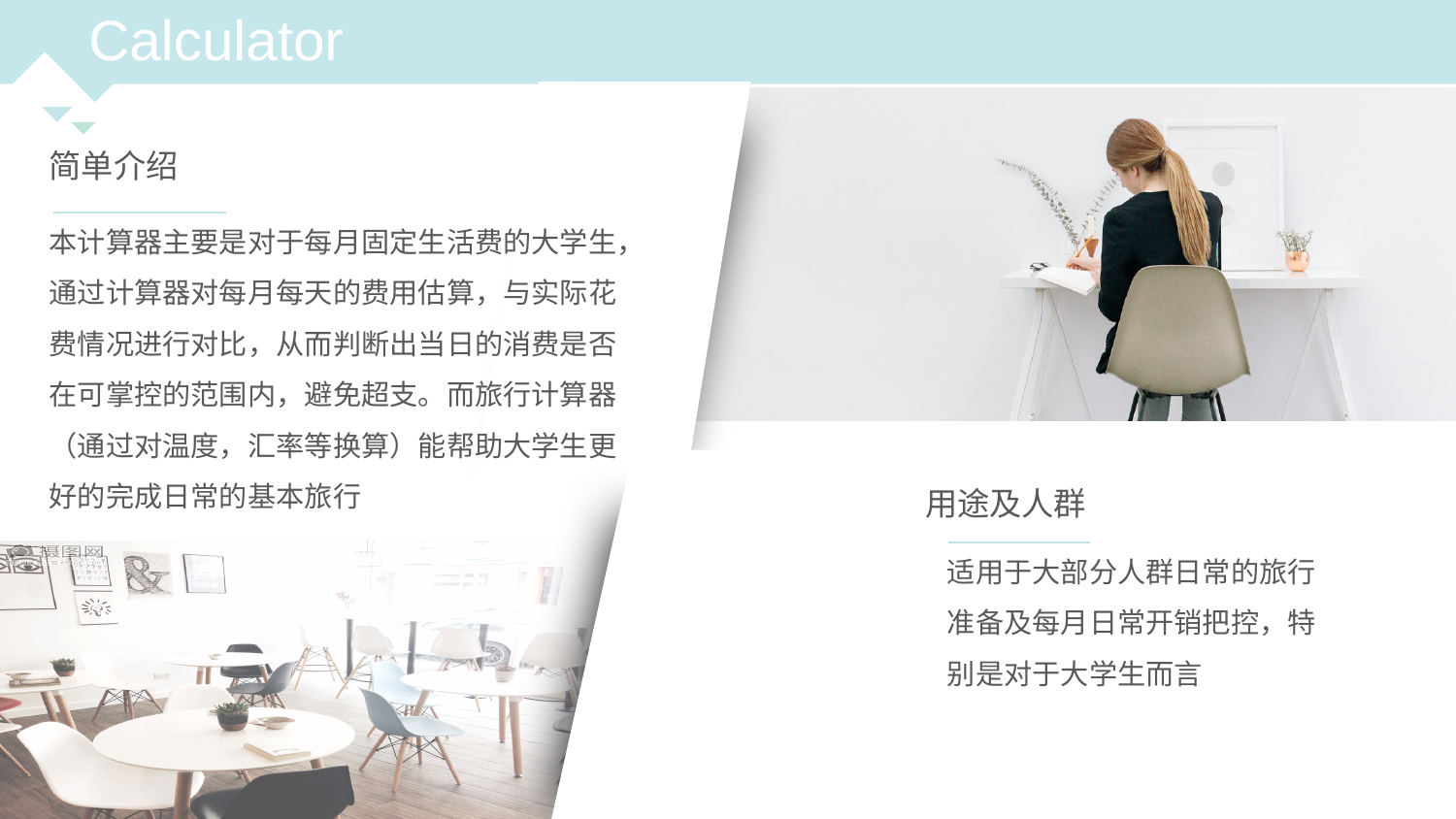

Calculator

简单介绍
本计算器主要是对于每月固定生活费的大学生，通过计算器对每月每天的费用估算，与实际花费情况进行对比，从而判断出当日的消费是否在可掌控的范围内，避免超支。而旅行计算器（通过对温度，汇率等换算）能帮助大学生更好的完成日常的基本旅行

用途及人群
适用于大部分人群日常的旅行准备及每月日常开销把控，特别是对于大学生而言